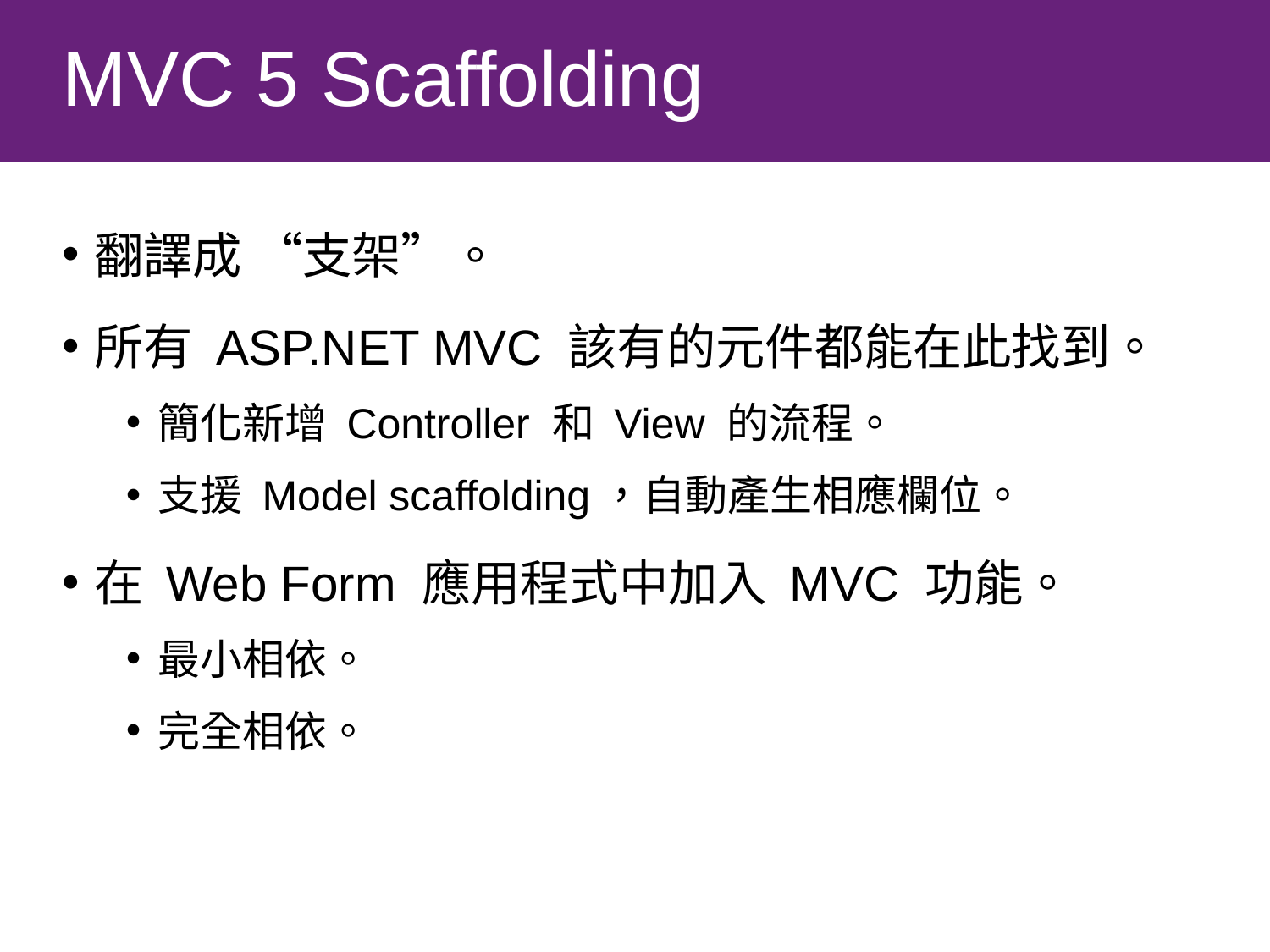

# MVC 5 Scaffolding
翻譯成 “支架”。
所有 ASP.NET MVC 該有的元件都能在此找到。
簡化新增 Controller 和 View 的流程。
支援 Model scaffolding，自動產生相應欄位。
在 Web Form 應用程式中加入 MVC 功能。
最小相依。
完全相依。